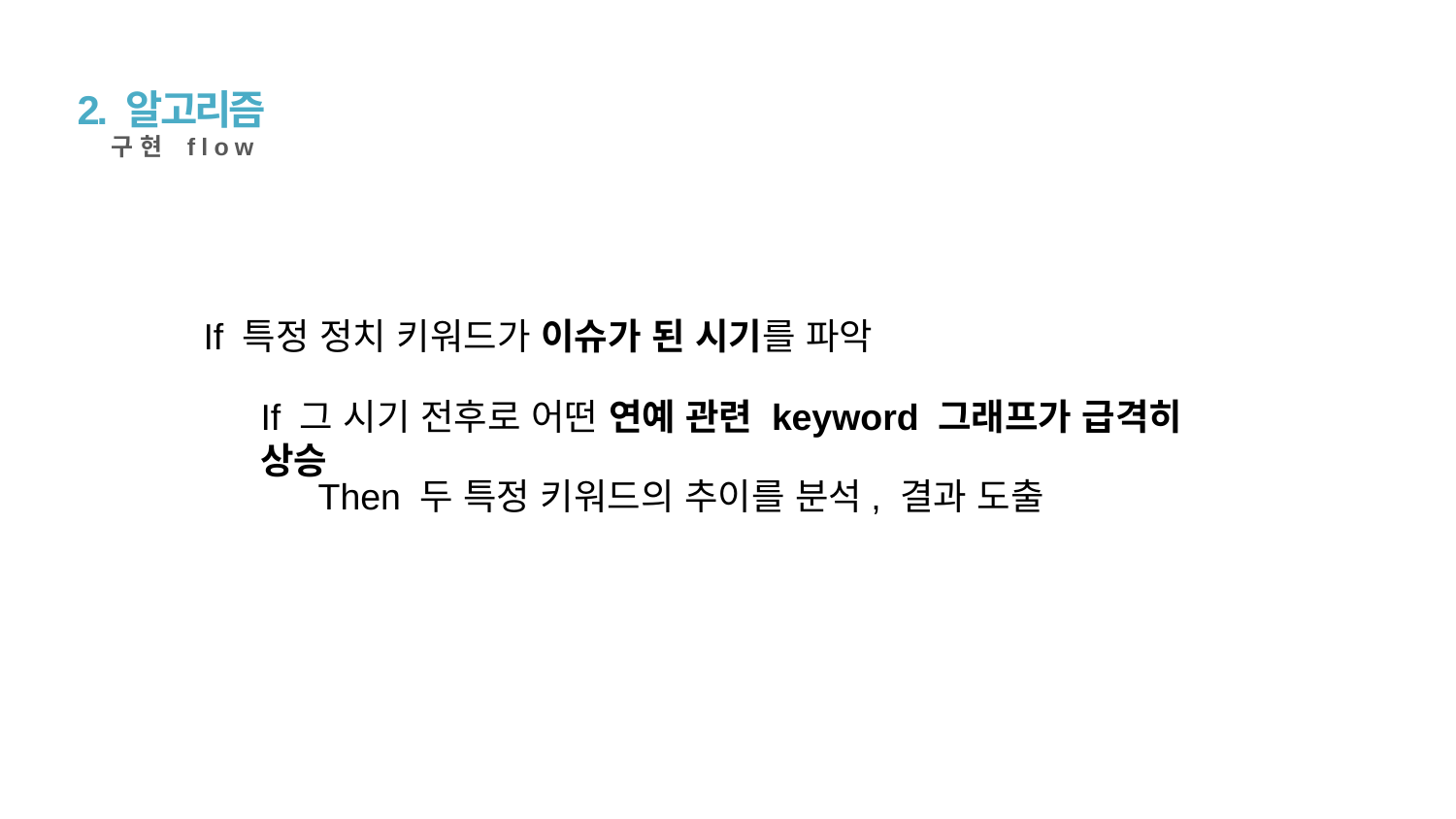

2. 알고리즘
구현 flow
If 특정 정치 키워드가 이슈가 된 시기를 파악
If 그 시기 전후로 어떤 연예 관련 keyword 그래프가 급격히 상승
Then 두 특정 키워드의 추이를 분석, 결과 도출